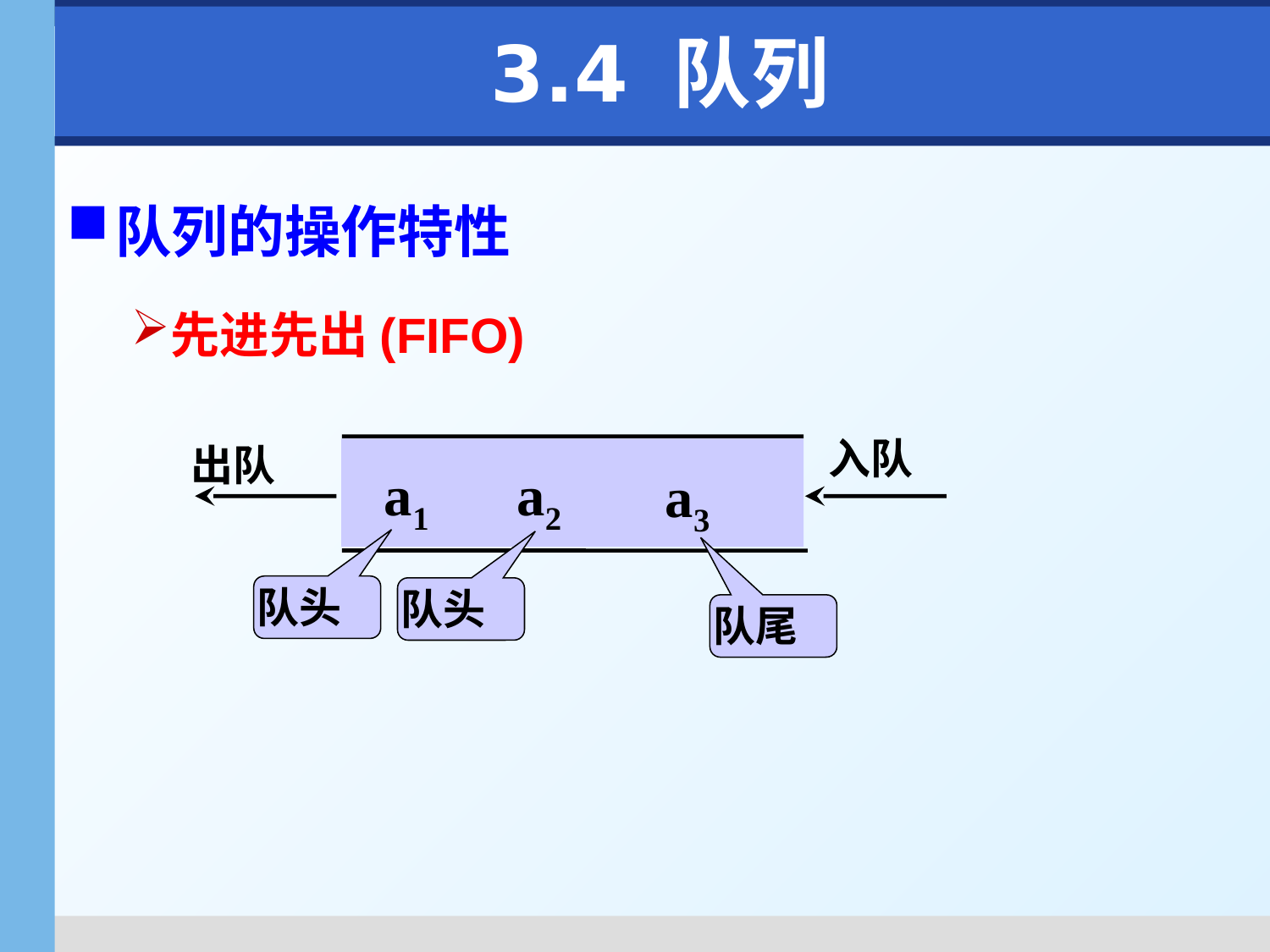

# 3.4 队列
队列的操作特性
先进先出(FIFO)

入队
出队

a1
a2
a3

队头
队头
队尾